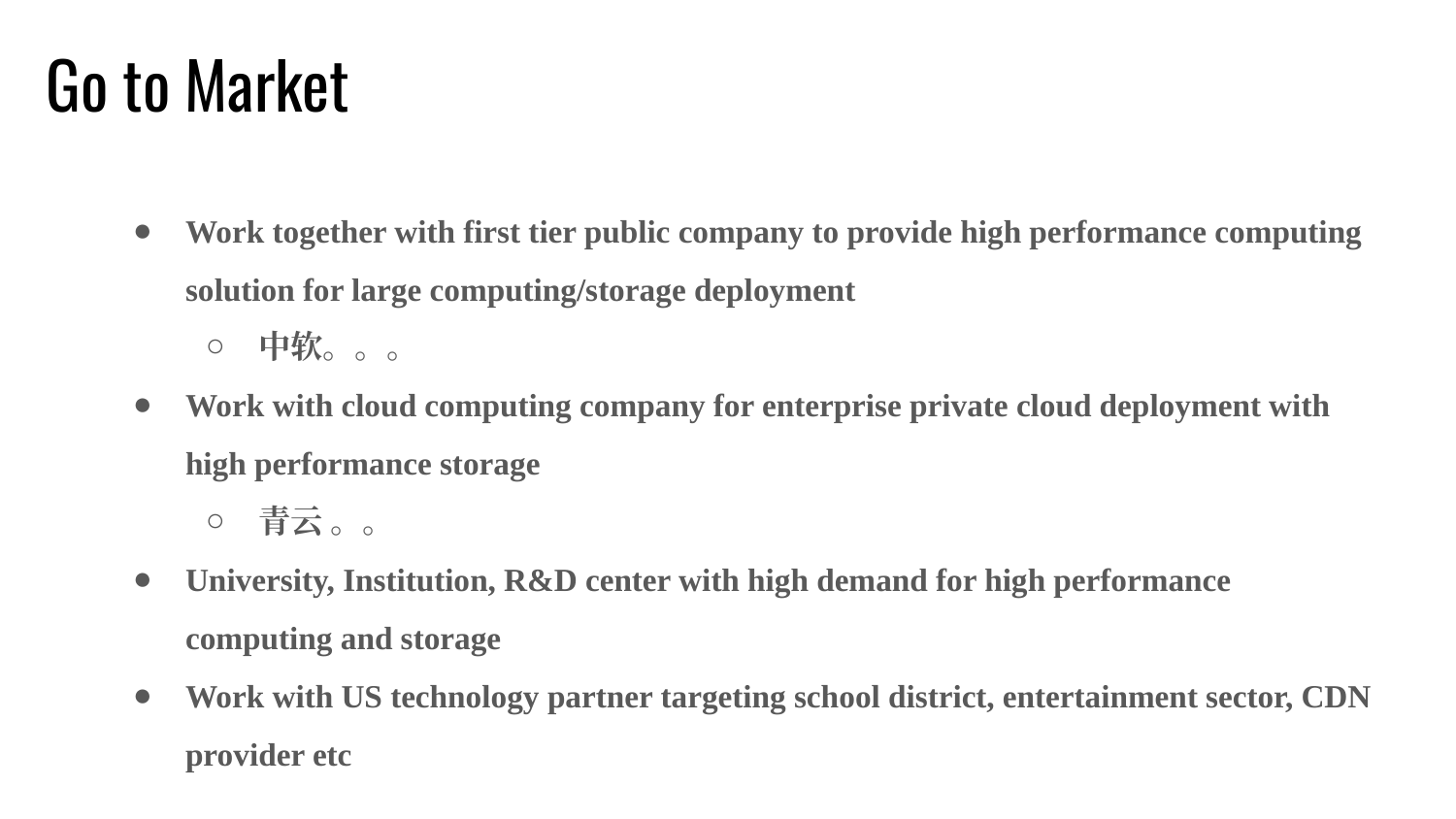

# Go to Market
Work together with first tier public company to provide high performance computing solution for large computing/storage deployment
中软。。。
Work with cloud computing company for enterprise private cloud deployment with high performance storage
青云 。。
University, Institution, R&D center with high demand for high performance computing and storage
Work with US technology partner targeting school district, entertainment sector, CDN provider etc